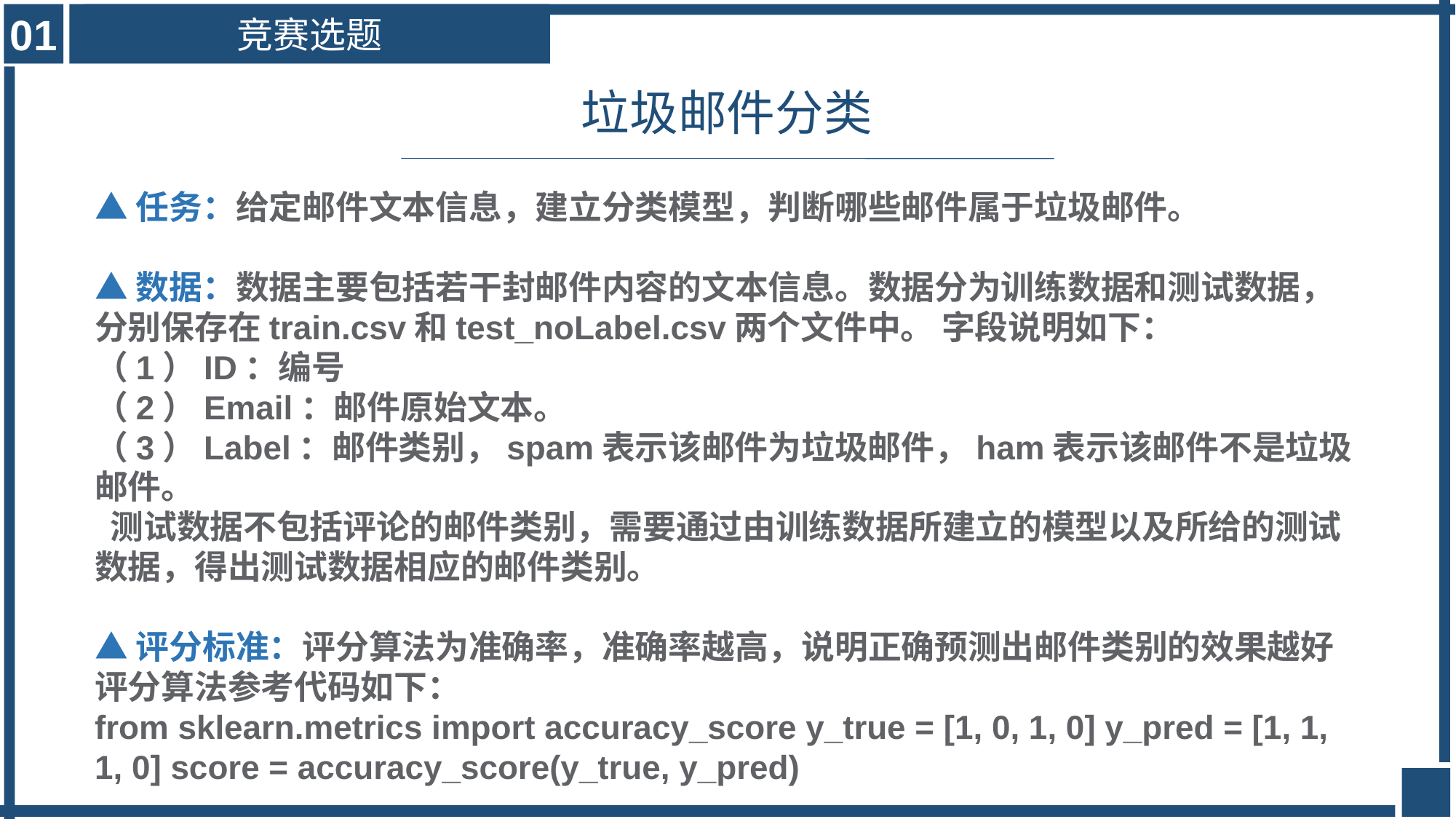

01
竞赛选题

垃圾邮件分类

▲任务：给定邮件文本信息，建立分类模型，判断哪些邮件属于垃圾邮件。
▲数据：数据主要包括若干封邮件内容的文本信息。数据分为训练数据和测试数据，分别保存在train.csv和test_noLabel.csv两个文件中。 字段说明如下：
（1）ID：编号
（2）Email：邮件原始文本。
（3）Label：邮件类别，spam表示该邮件为垃圾邮件，ham表示该邮件不是垃圾邮件。
 测试数据不包括评论的邮件类别，需要通过由训练数据所建立的模型以及所给的测试数据，得出测试数据相应的邮件类别。

▲评分标准：评分算法为准确率，准确率越高，说明正确预测出邮件类别的效果越好
评分算法参考代码如下：
from sklearn.metrics import accuracy_score y_true = [1, 0, 1, 0] y_pred = [1, 1, 1, 0] score = accuracy_score(y_true, y_pred)

3